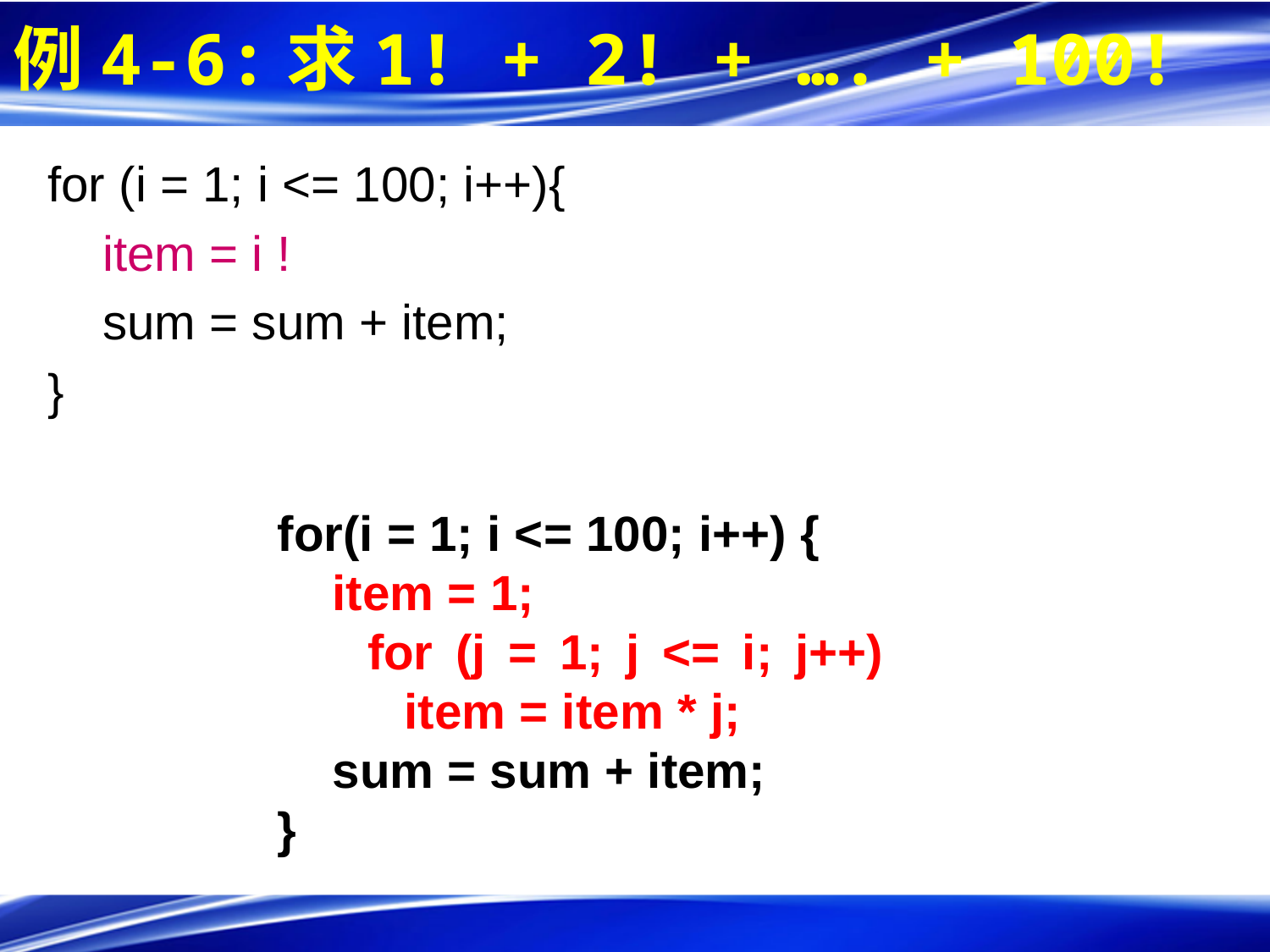

# 例4-6:求1! + 2! + …. + 100!
for (i = 1; i <= 100; i++){
    item = i !
    sum = sum + item;
}
for(i = 1; i <= 100; i++) {
    item = 1;
    for (j = 1; j <= i; j++) 	item = item * j;
    sum = sum + item;
}